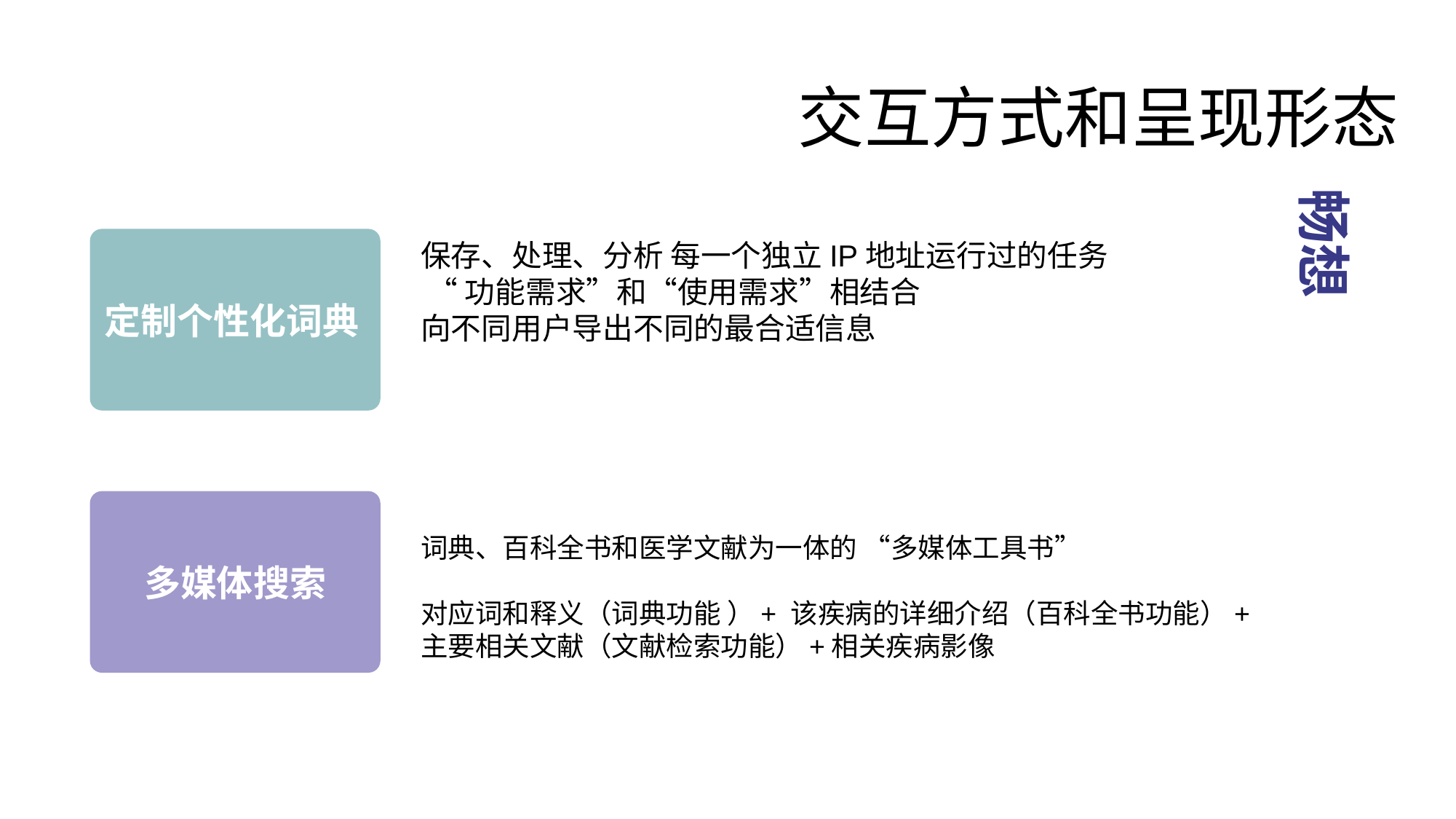

交互方式和呈现形态
畅想
定制个性化词典
保存、处理、分析 每一个独立IP地址运行过的任务
 “功能需求”和“使用需求”相结合
向不同用户导出不同的最合适信息
多媒体搜索
词典、百科全书和医学文献为一体的 “多媒体工具书”

对应词和释义（词典功能 ）+ 该疾病的详细介绍（百科全书功能）+ 主要相关文献（文献检索功能）+相关疾病影像